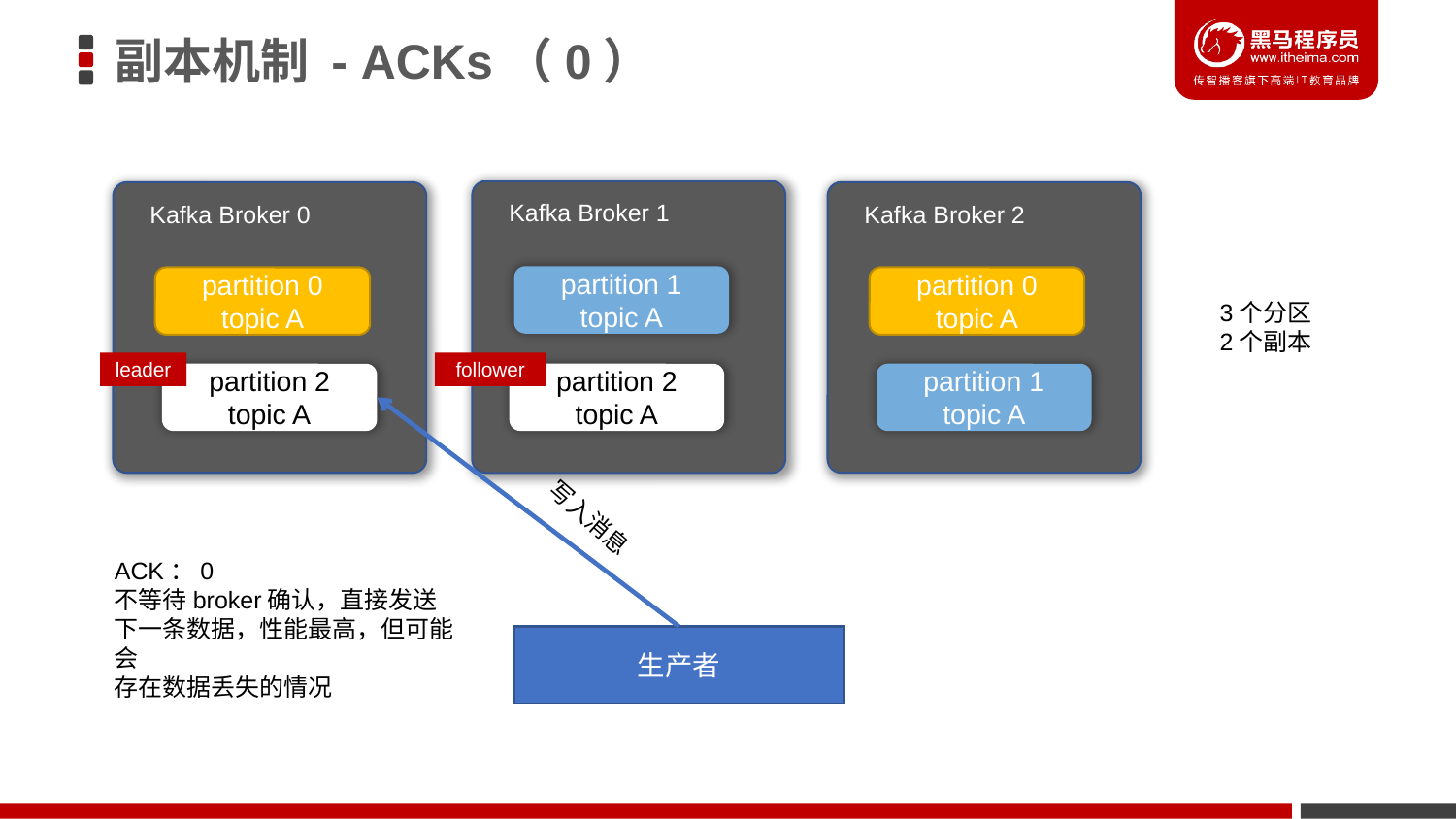

# 副本机制 - ACKs（0）

Kafka Broker 1
Kafka Broker 0
Kafka Broker 2
partition 1
topic A
partition 0
topic A
partition 0
topic A
3个分区
2个副本
leader
follower
partition 2
topic A
partition 2
topic A
partition 1
topic A
写入消息
ACK：0
不等待broker确认，直接发送下一条数据，性能最高，但可能会
存在数据丢失的情况
生产者